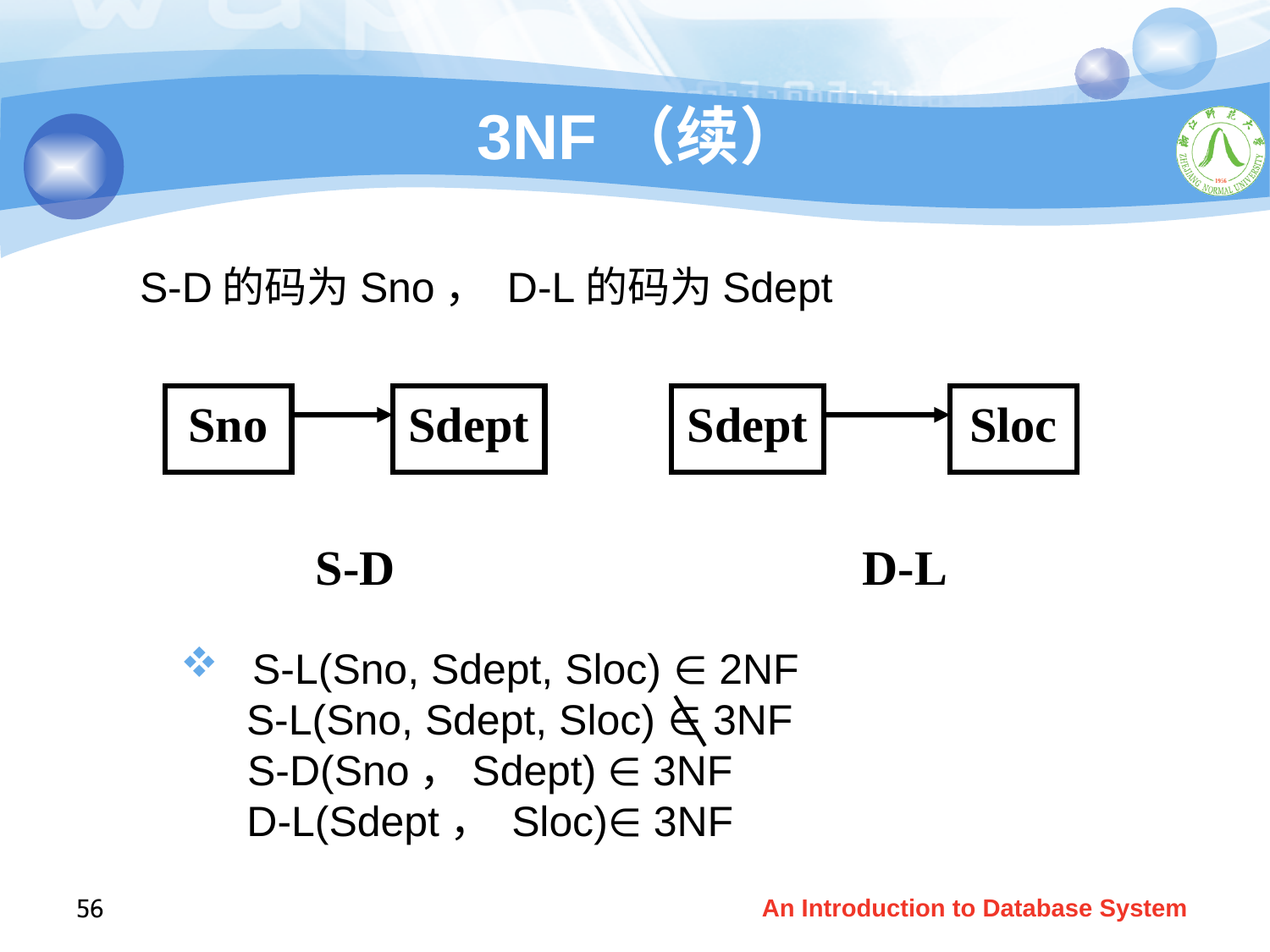

# 3NF（续）
S-D的码为Sno， D-L的码为Sdept
Sno
Sdept
Sdept
Sloc

S-D
D-L
  S-L(Sno, Sdept, Sloc) ∈ 2NF
      S-L(Sno, Sdept, Sloc) ∈ 3NF
S-D(Sno，Sdept) ∈ 3NF
D-L(Sdept， Sloc)∈ 3NF

56
An Introduction to Database System